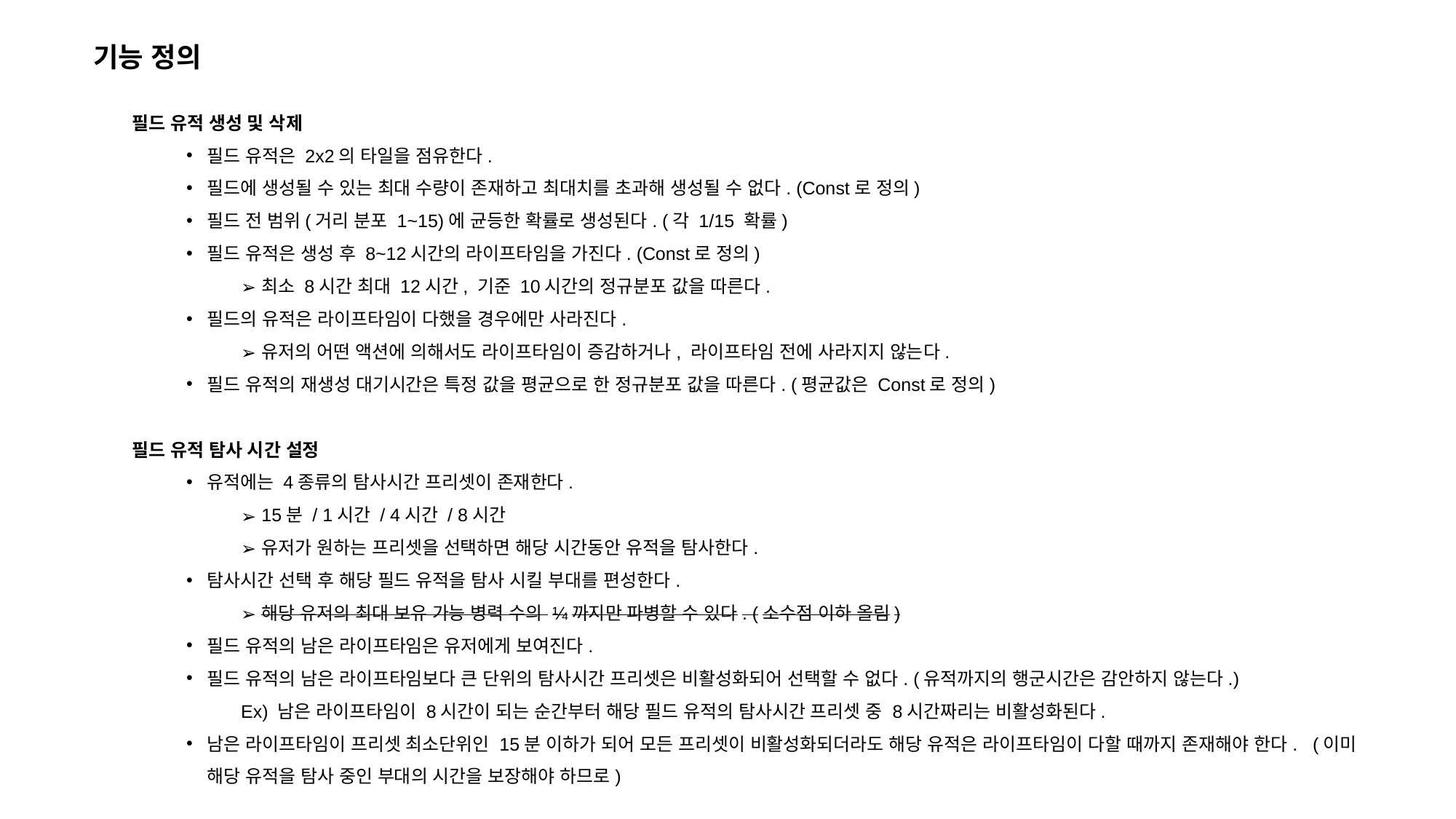

기능 정의
필드 유적 생성 및 삭제
필드 유적은 2x2의 타일을 점유한다.
필드에 생성될 수 있는 최대 수량이 존재하고 최대치를 초과해 생성될 수 없다. (Const로 정의)
필드 전 범위(거리 분포 1~15)에 균등한 확률로 생성된다. (각 1/15 확률)
필드 유적은 생성 후 8~12시간의 라이프타임을 가진다. (Const로 정의)
최소 8시간 최대 12시간, 기준 10시간의 정규분포 값을 따른다.
필드의 유적은 라이프타임이 다했을 경우에만 사라진다.
유저의 어떤 액션에 의해서도 라이프타임이 증감하거나, 라이프타임 전에 사라지지 않는다.
필드 유적의 재생성 대기시간은 특정 값을 평균으로 한 정규분포 값을 따른다. (평균값은 Const로 정의)

필드 유적 탐사 시간 설정
유적에는 4종류의 탐사시간 프리셋이 존재한다.
15분 / 1시간 / 4시간 / 8시간
유저가 원하는 프리셋을 선택하면 해당 시간동안 유적을 탐사한다.
탐사시간 선택 후 해당 필드 유적을 탐사 시킬 부대를 편성한다.
해당 유저의 최대 보유 가능 병력 수의 ¼까지만 파병할 수 있다. (소수점 이하 올림)
필드 유적의 남은 라이프타임은 유저에게 보여진다.
필드 유적의 남은 라이프타임보다 큰 단위의 탐사시간 프리셋은 비활성화되어 선택할 수 없다. (유적까지의 행군시간은 감안하지 않는다.)
Ex) 남은 라이프타임이 8시간이 되는 순간부터 해당 필드 유적의 탐사시간 프리셋 중 8시간짜리는 비활성화된다.
남은 라이프타임이 프리셋 최소단위인 15분 이하가 되어 모든 프리셋이 비활성화되더라도 해당 유적은 라이프타임이 다할 때까지 존재해야 한다.   (이미 해당 유적을 탐사 중인 부대의 시간을 보장해야 하므로)